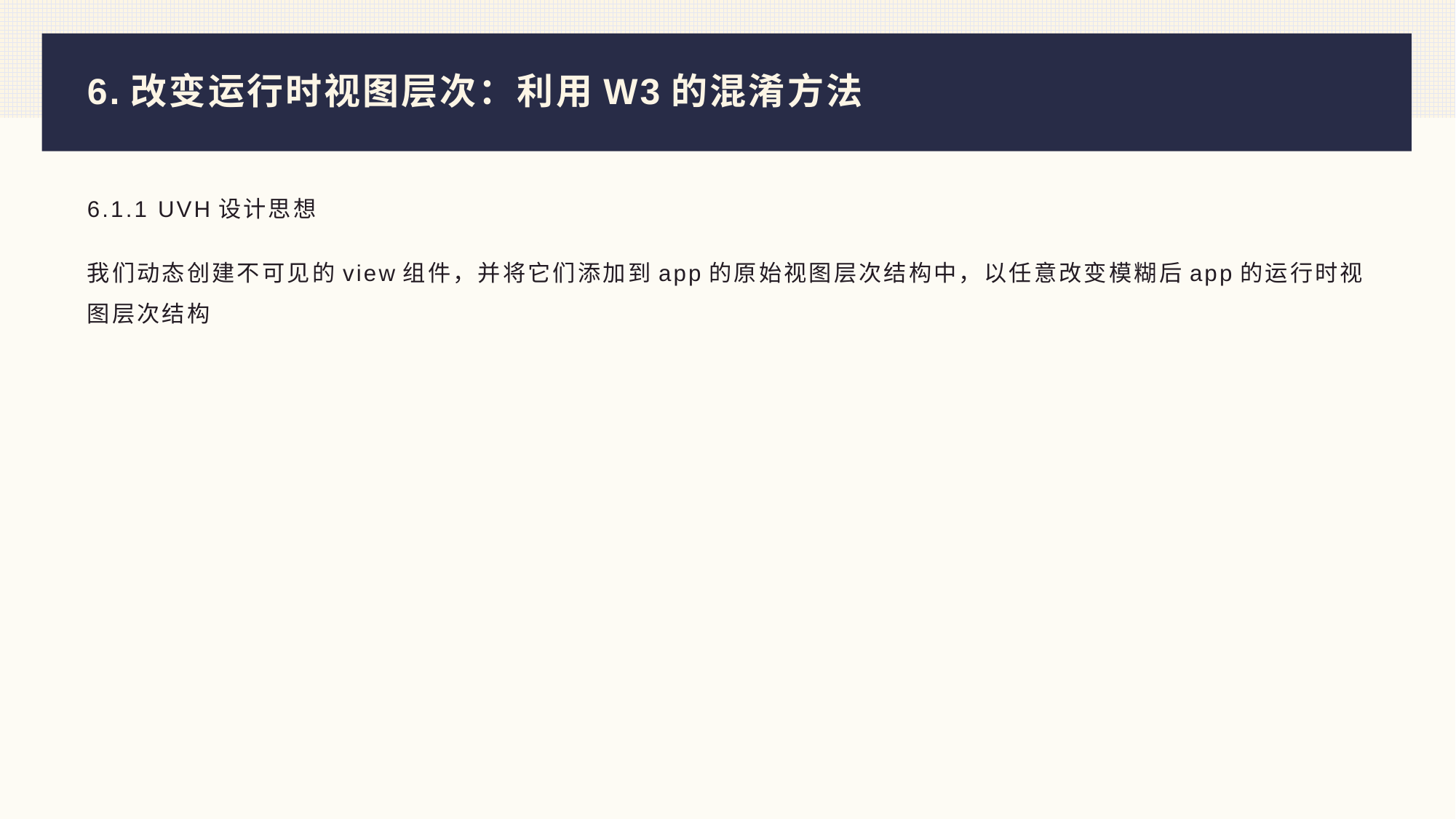

# 6.改变运行时视图层次：利用W3的混淆方法
6.1.1 UVH设计思想
我们动态创建不可见的view组件，并将它们添加到app的原始视图层次结构中，以任意改变模糊后app的运行时视图层次结构